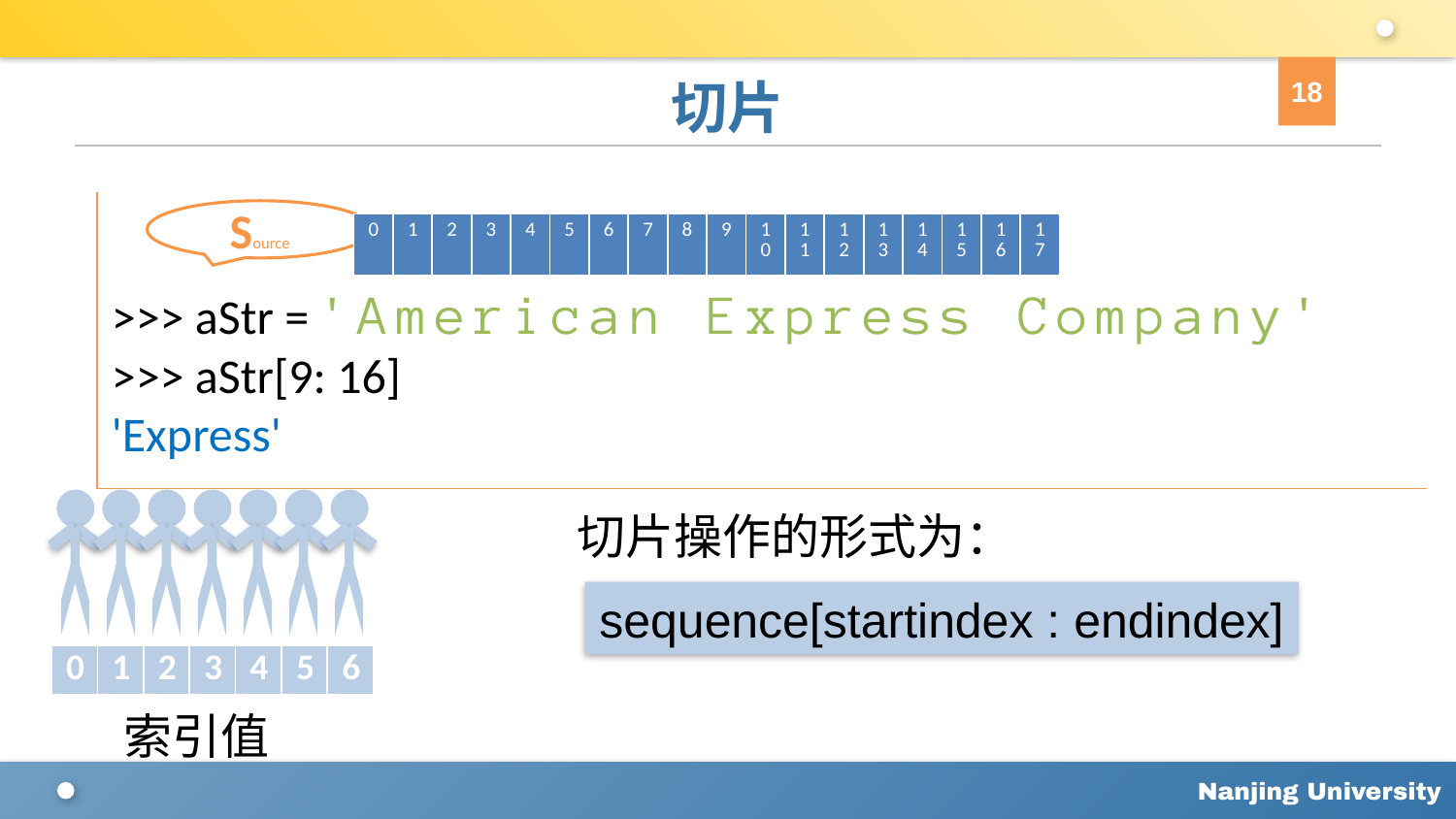

18
# 切片

>>> aStr = 'American Express Company'
>>> aStr[9: 16]
'Express'
Source
| 0 | 1 | 2 | 3 | 4 | 5 | 6 | 7 | 8 | 9 | 10 | 11 | 12 | 13 | 14 | 15 | 16 | 17 |
| --- | --- | --- | --- | --- | --- | --- | --- | --- | --- | --- | --- | --- | --- | --- | --- | --- | --- |

切片操作的形式为：
sequence[startindex : endindex]
| 0 | 1 | 2 | 3 | 4 | 5 | 6 |
| --- | --- | --- | --- | --- | --- | --- |
索引值